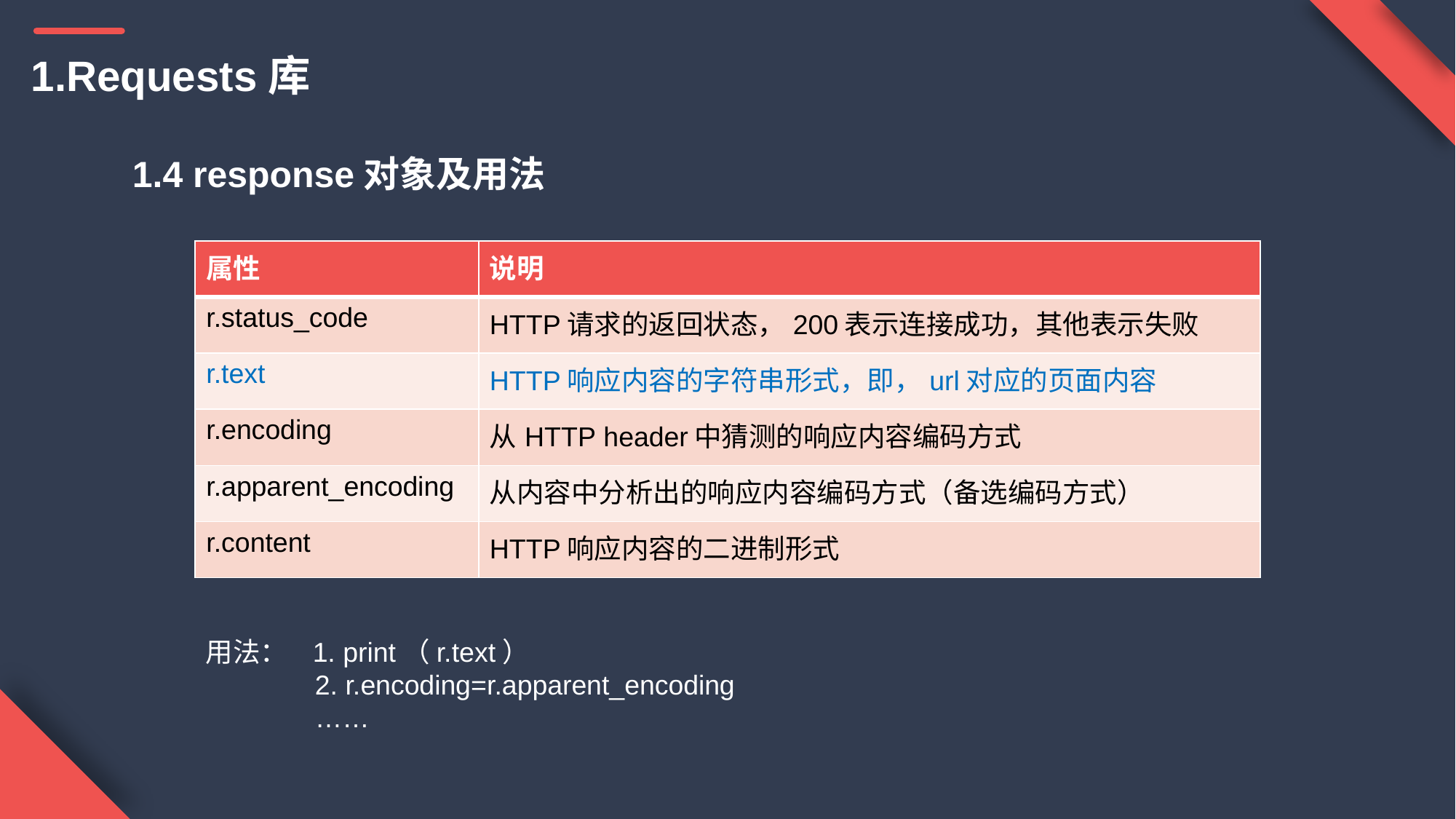

1.Requests库
1.4 response对象及用法

| 属性 | 说明 |
| --- | --- |
| r.status\_code | HTTP请求的返回状态，200表示连接成功，其他表示失败 |
| r.text | HTTP响应内容的字符串形式，即，url对应的页面内容 |
| r.encoding | 从HTTP header中猜测的响应内容编码方式 |
| r.apparent\_encoding | 从内容中分析出的响应内容编码方式（备选编码方式） |
| r.content | HTTP响应内容的二进制形式 |
用法：   1. print（r.text）
	2. r.encoding=r.apparent_encoding
	……